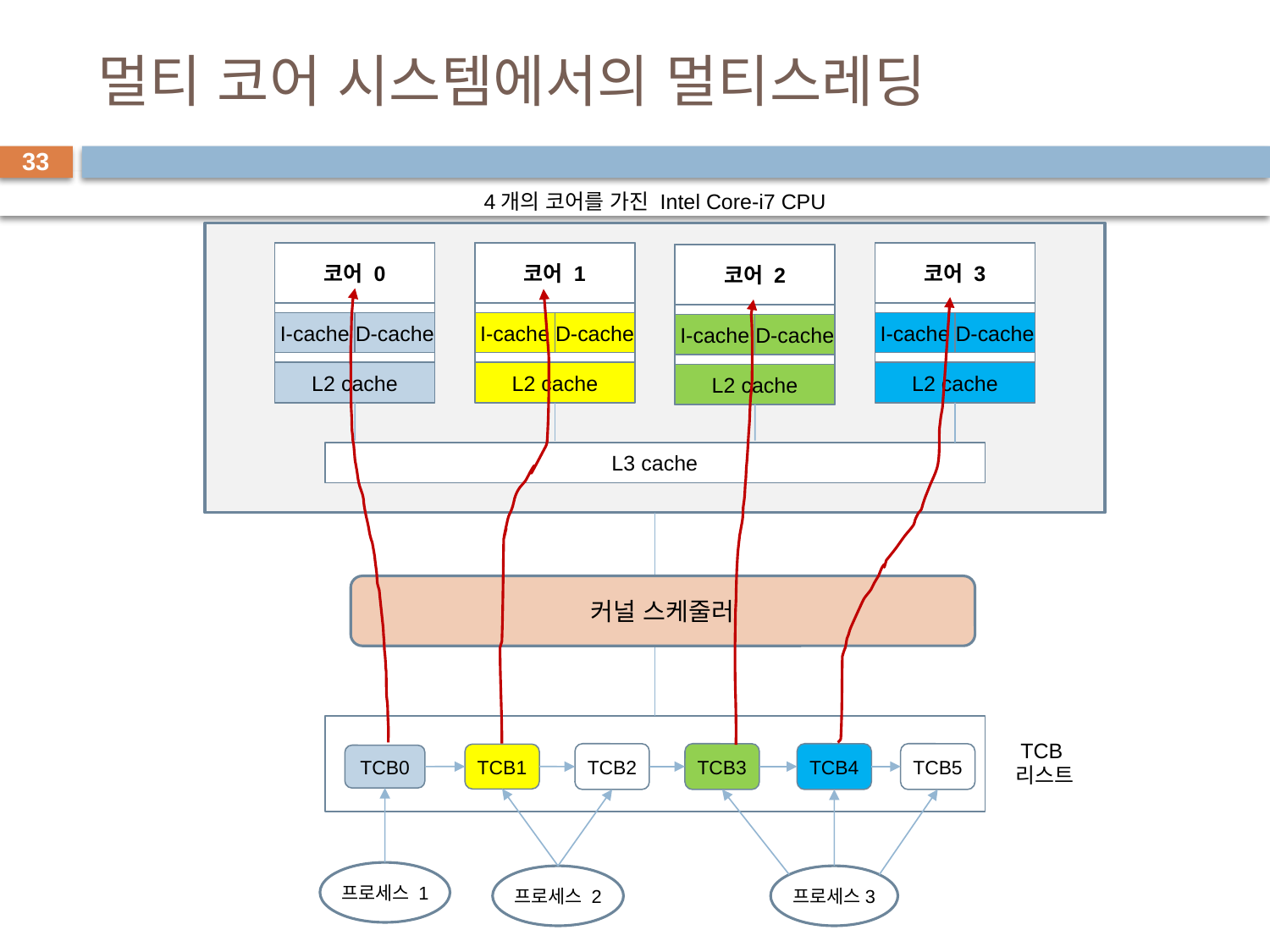

# 멀티 코어 시스템에서의 멀티스레딩
33
4개의 코어를 가진 Intel Core-i7 CPU

코어 0

코어 1

코어 3

코어 2

I-cache
D-cache
I-cache
D-cache
I-cache
D-cache
I-cache
D-cache
L2 cache
L2 cache
L2 cache
L2 cache
L3 cache
커널 스케줄러

TCB
리스트
TCB2
TCB3
TCB4
TCB5
TCB1
TCB0
프로세스 1
프로세스 2
프로세스3